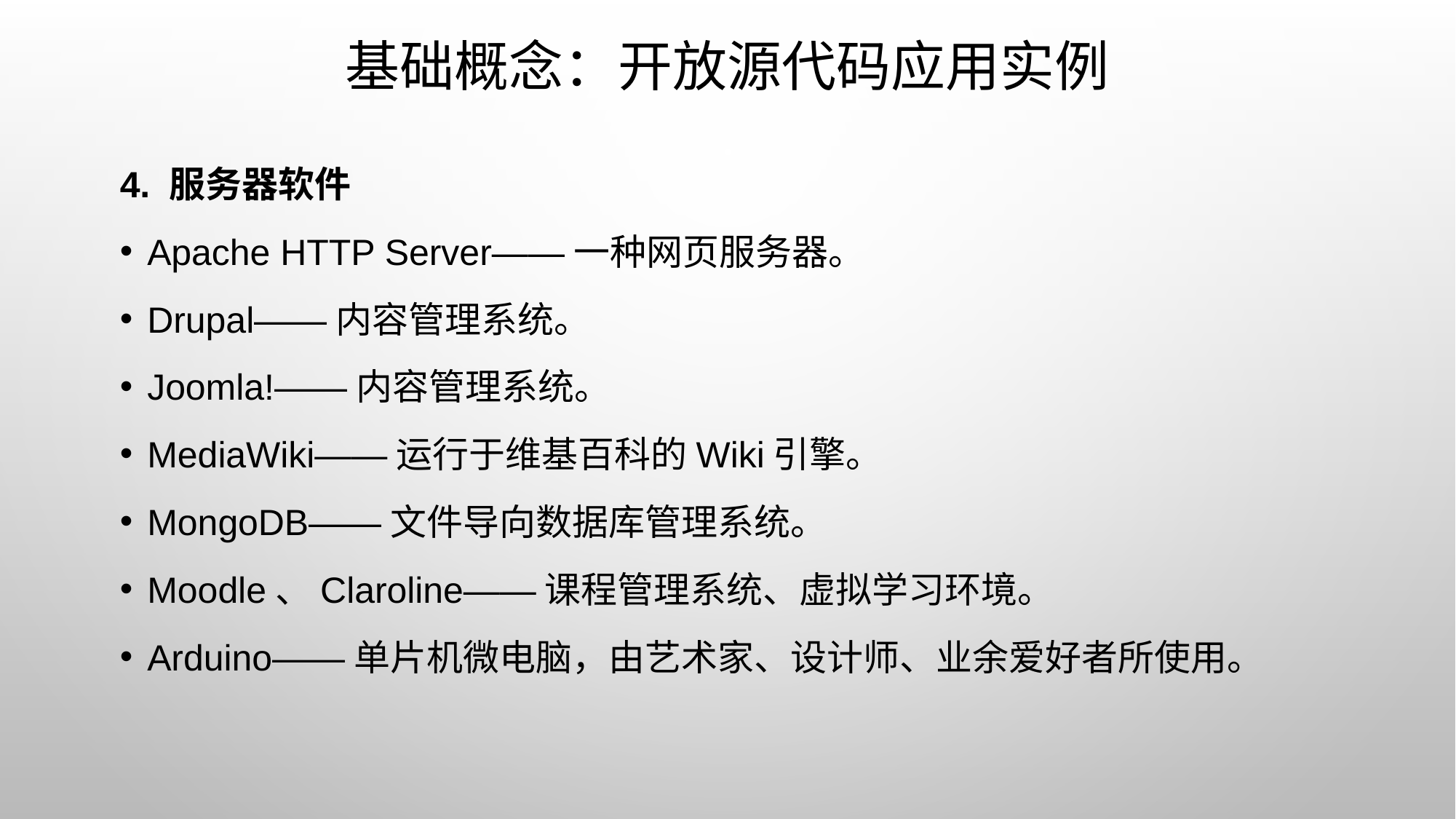

# 基础概念：开放源代码应用实例
4. 服务器软件
Apache HTTP Server——一种网页服务器。
Drupal——内容管理系统。
Joomla!——内容管理系统。
MediaWiki——运行于维基百科的Wiki引擎。
MongoDB——文件导向数据库管理系统。
Moodle、Claroline——课程管理系统、虚拟学习环境。
Arduino——单片机微电脑，由艺术家、设计师、业余爱好者所使用。